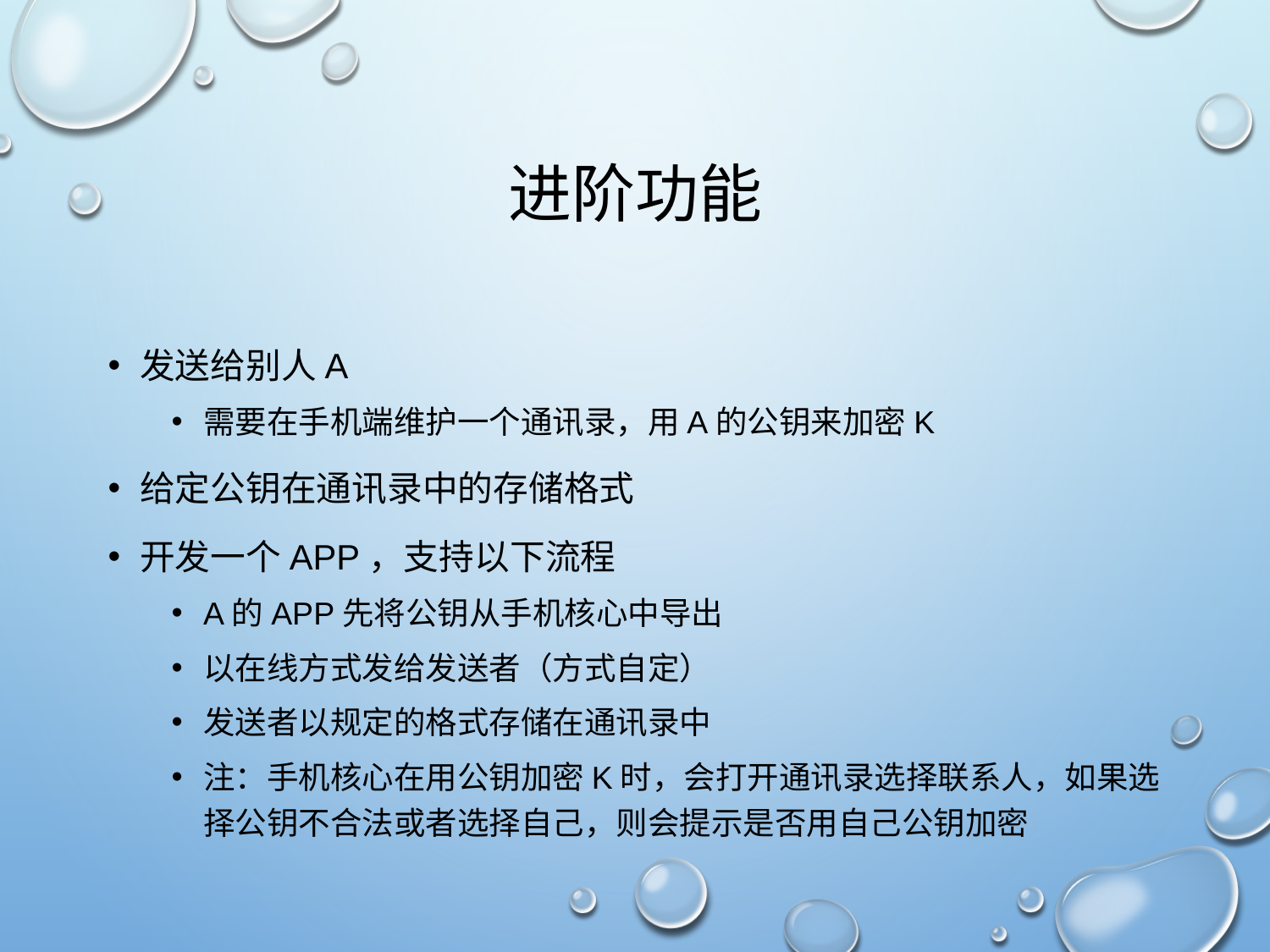

# 进阶功能
发送给别人A
需要在手机端维护一个通讯录，用A的公钥来加密K
给定公钥在通讯录中的存储格式
开发一个APP，支持以下流程
A的APP先将公钥从手机核心中导出
以在线方式发给发送者（方式自定）
发送者以规定的格式存储在通讯录中
注：手机核心在用公钥加密K时，会打开通讯录选择联系人，如果选择公钥不合法或者选择自己，则会提示是否用自己公钥加密